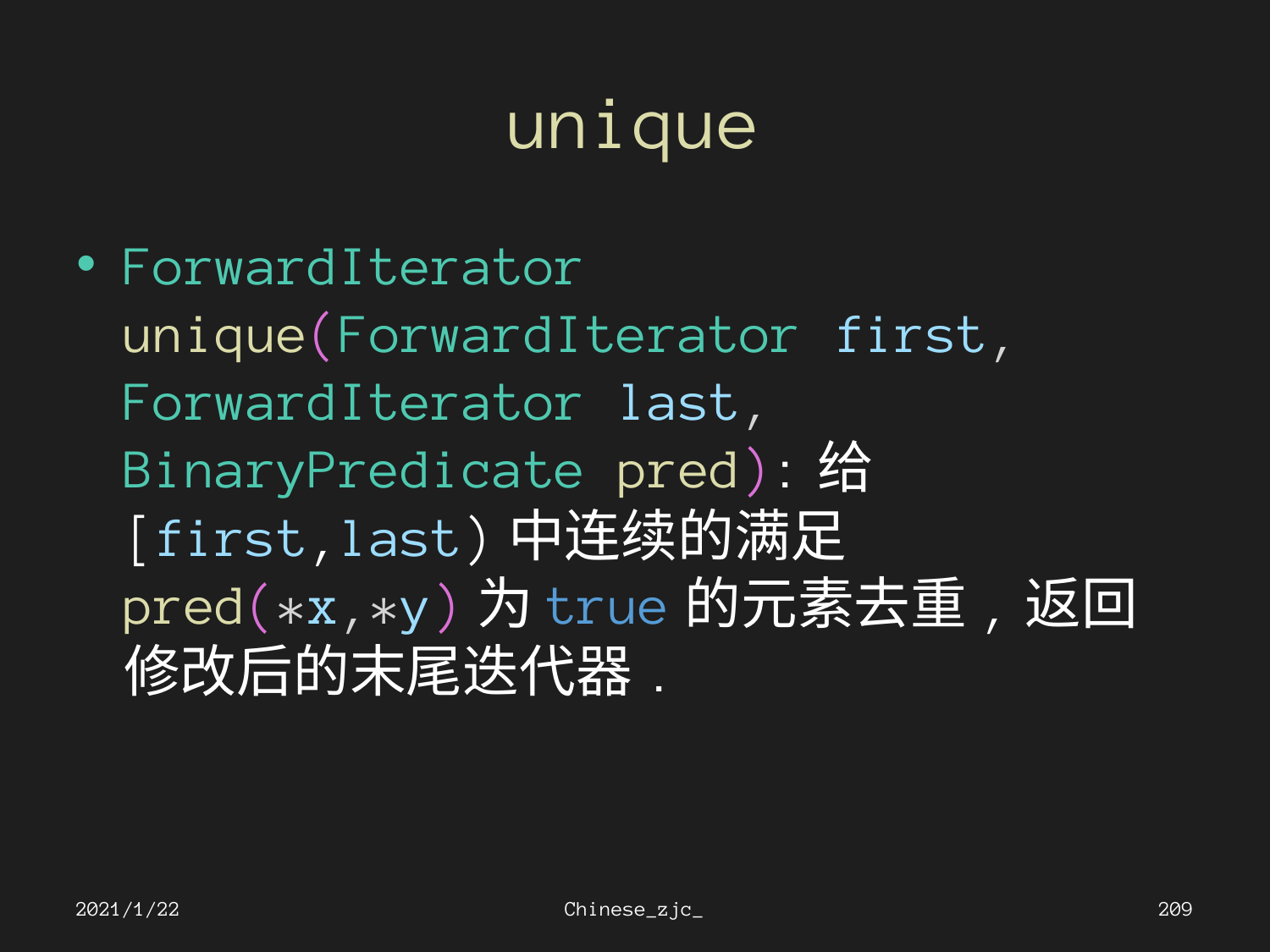

# unique
ForwardIterator unique(ForwardIterator first, ForwardIterator last, BinaryPredicate pred):给[first,last)中连续的满足pred(*x,*y)为true的元素去重,返回修改后的末尾迭代器.
2021/1/22
Chinese_zjc_
209